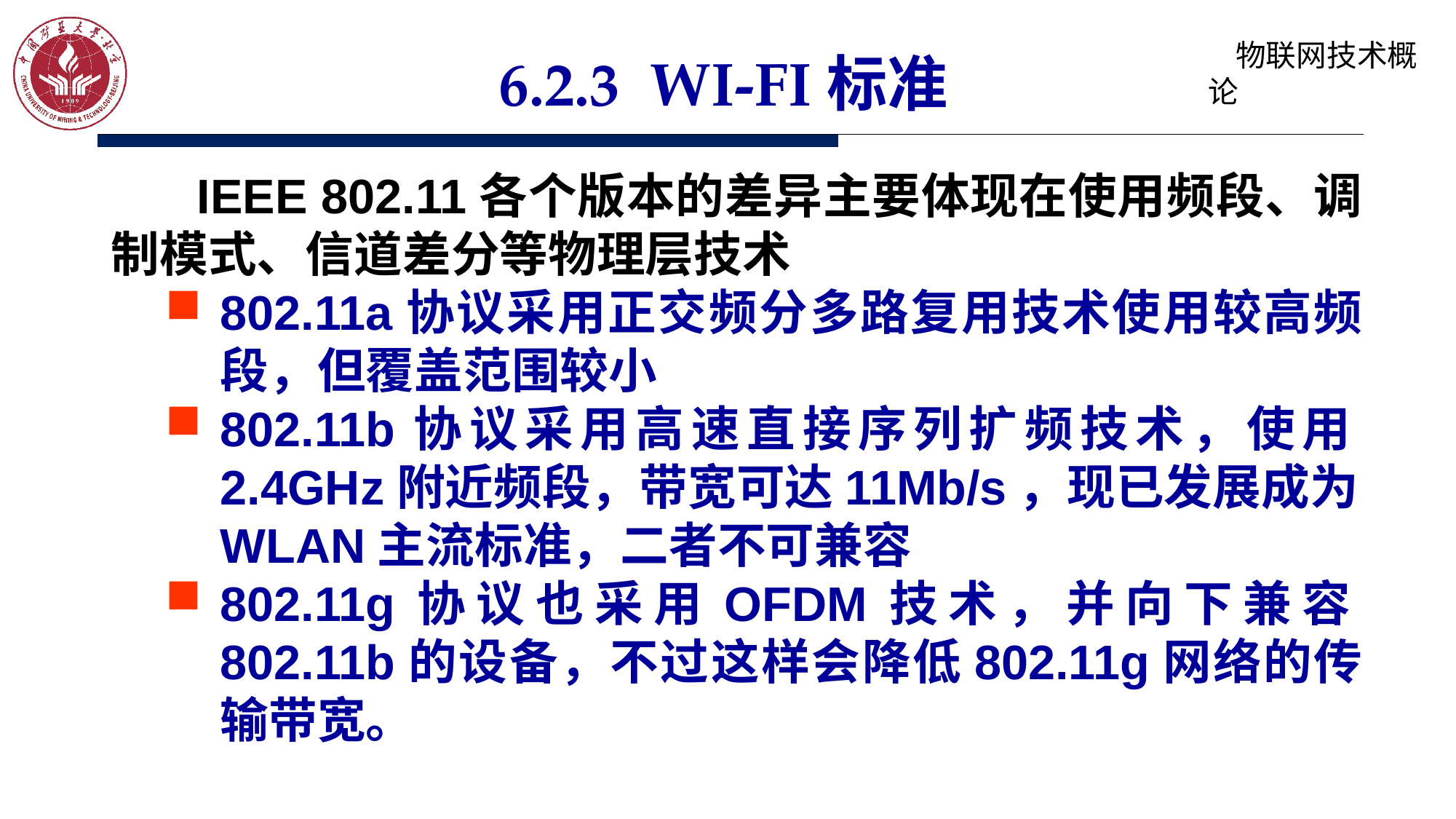

# 6.2.3  wi-fi标准
IEEE 802.11各个版本的差异主要体现在使用频段、调制模式、信道差分等物理层技术
802.11a协议采用正交频分多路复用技术使用较高频段，但覆盖范围较小
802.11b协议采用高速直接序列扩频技术，使用2.4GHz附近频段，带宽可达11Mb/s，现已发展成为WLAN主流标准，二者不可兼容
802.11g协议也采用OFDM技术，并向下兼容802.11b的设备，不过这样会降低802.11g网络的传输带宽。